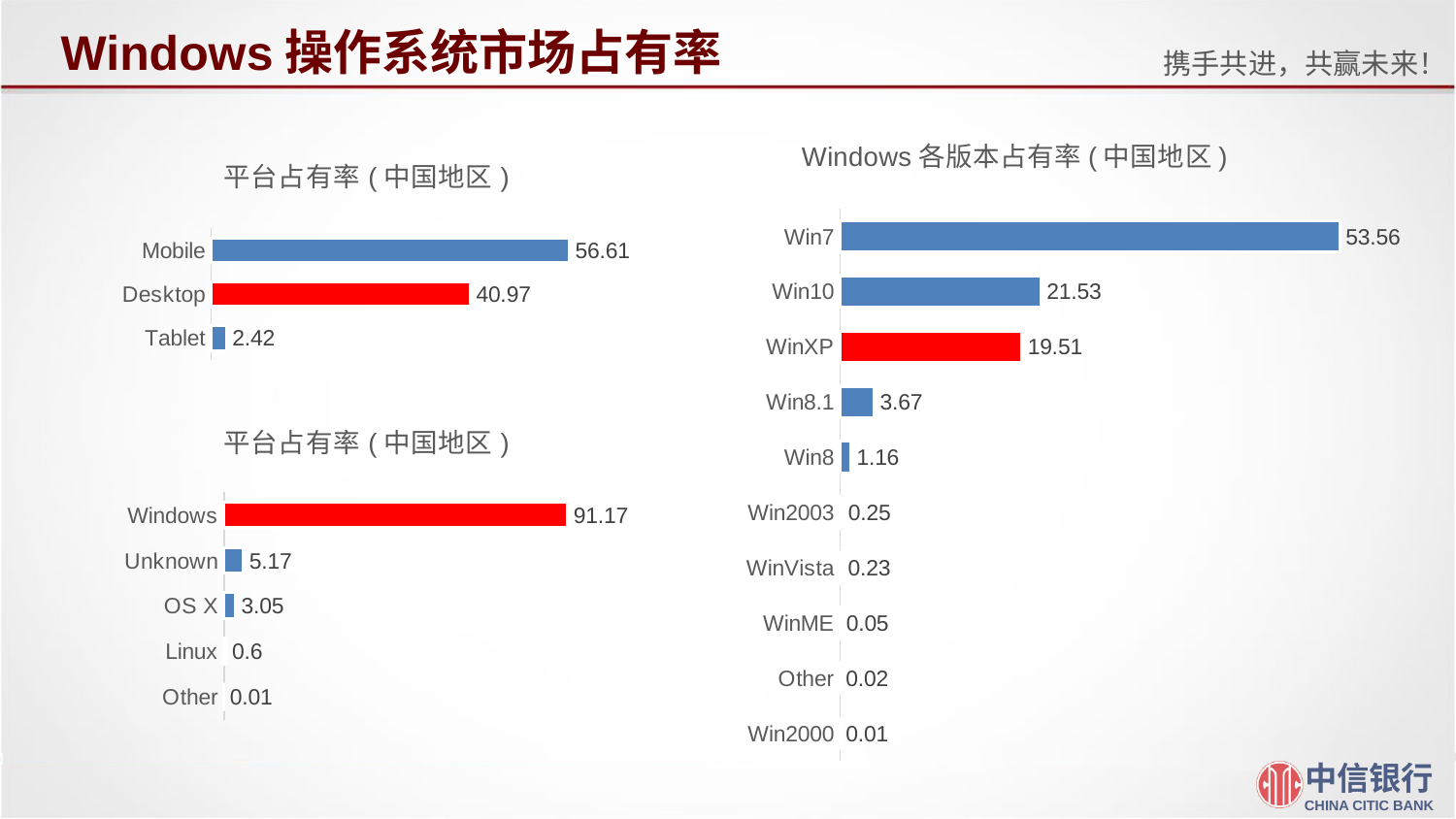

# Windows操作系统市场占有率

### Chart: Windows各版本占有率(中国地区)

| Category | 占有率 |
|---|---|
| Win2000 | 0.01 |
| Other | 0.02 |
| WinME | 0.05 |
| WinVista | 0.23 |
| Win2003 | 0.25 |
| Win8 | 1.16 |
| Win8.1 | 3.67 |
| WinXP | 19.51 |
| Win10 | 21.53 |
| Win7 | 53.56 |

### Chart: 平台占有率(中国地区)

| Category | 占有率 |
|---|---|
| Tablet | 2.42 |
| Desktop | 40.97 |
| Mobile | 56.61 |

### Chart: 平台占有率(中国地区)

| Category | 占有率 |
|---|---|
| Other | 0.01 |
| Linux | 0.6 |
| OS X | 3.05 |
| Unknown | 5.17 |
| Windows | 91.16999999999997 |